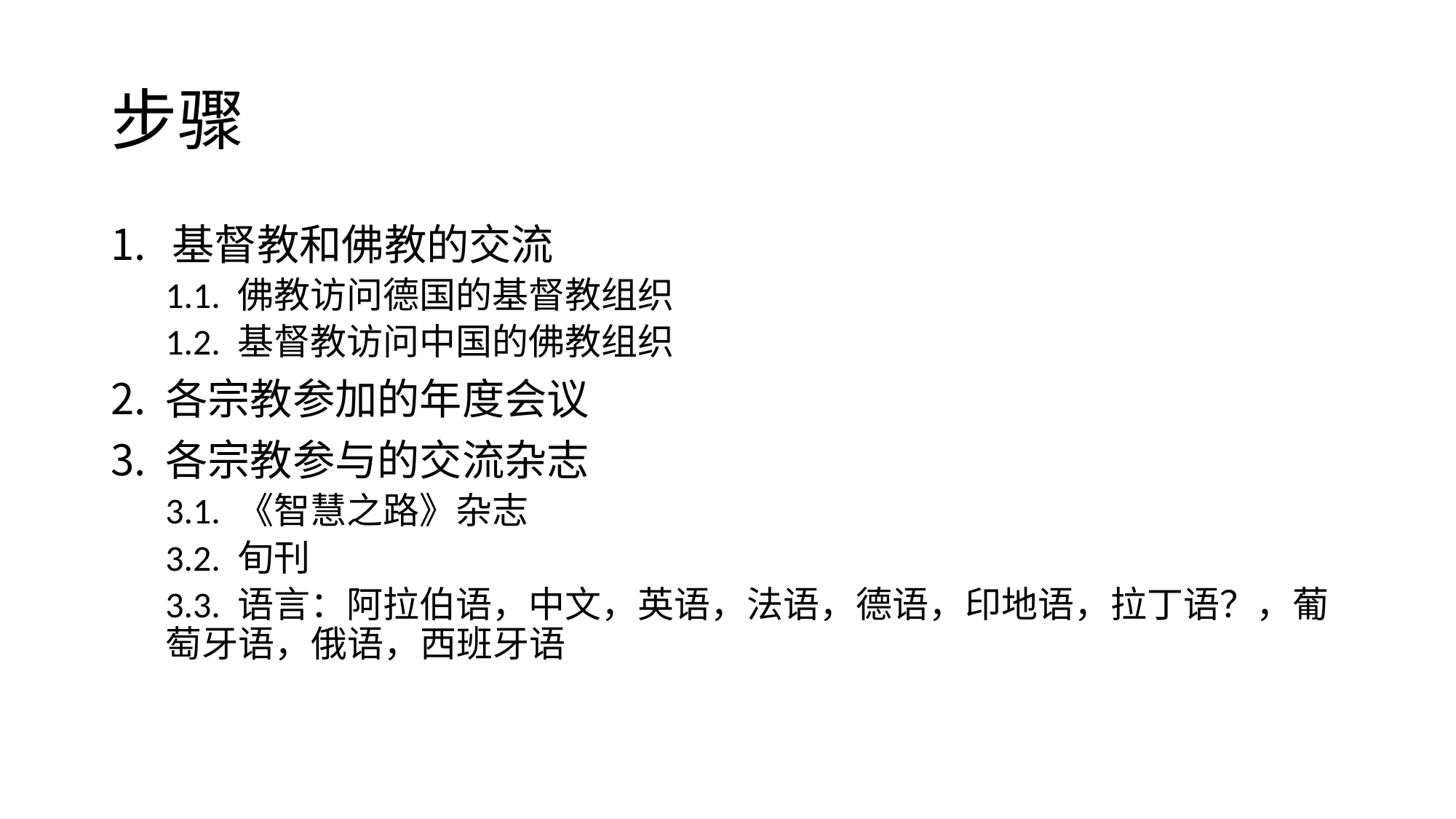

# 步骤
基督教和佛教的交流
1.1. 佛教访问德国的基督教组织
1.2. 基督教访问中国的佛教组织
各宗教参加的年度会议
各宗教参与的交流杂志
3.1. 《智慧之路》杂志
3.2. 旬刊
3.3. 语言：阿拉伯语，中文，英语，法语，德语，印地语，拉丁语？，葡萄牙语，俄语，西班牙语